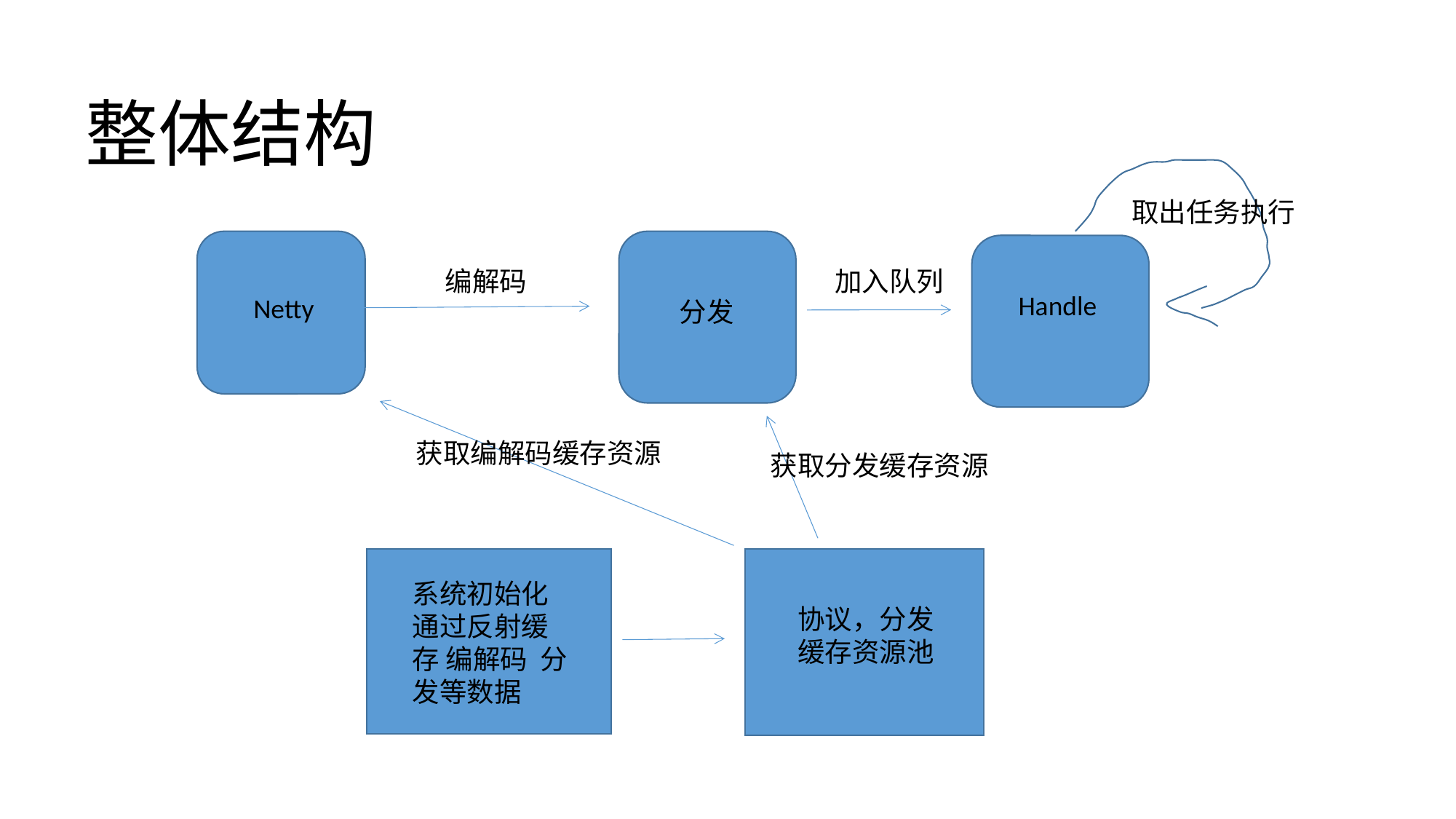

整体结构

取出任务执行

编解码
加入队列
    Handle
Netty

    分发
获取编解码缓存资源
获取分发缓存资源

系统初始化通过反射缓存 编解码  分发等数据
协议，分发缓存资源池